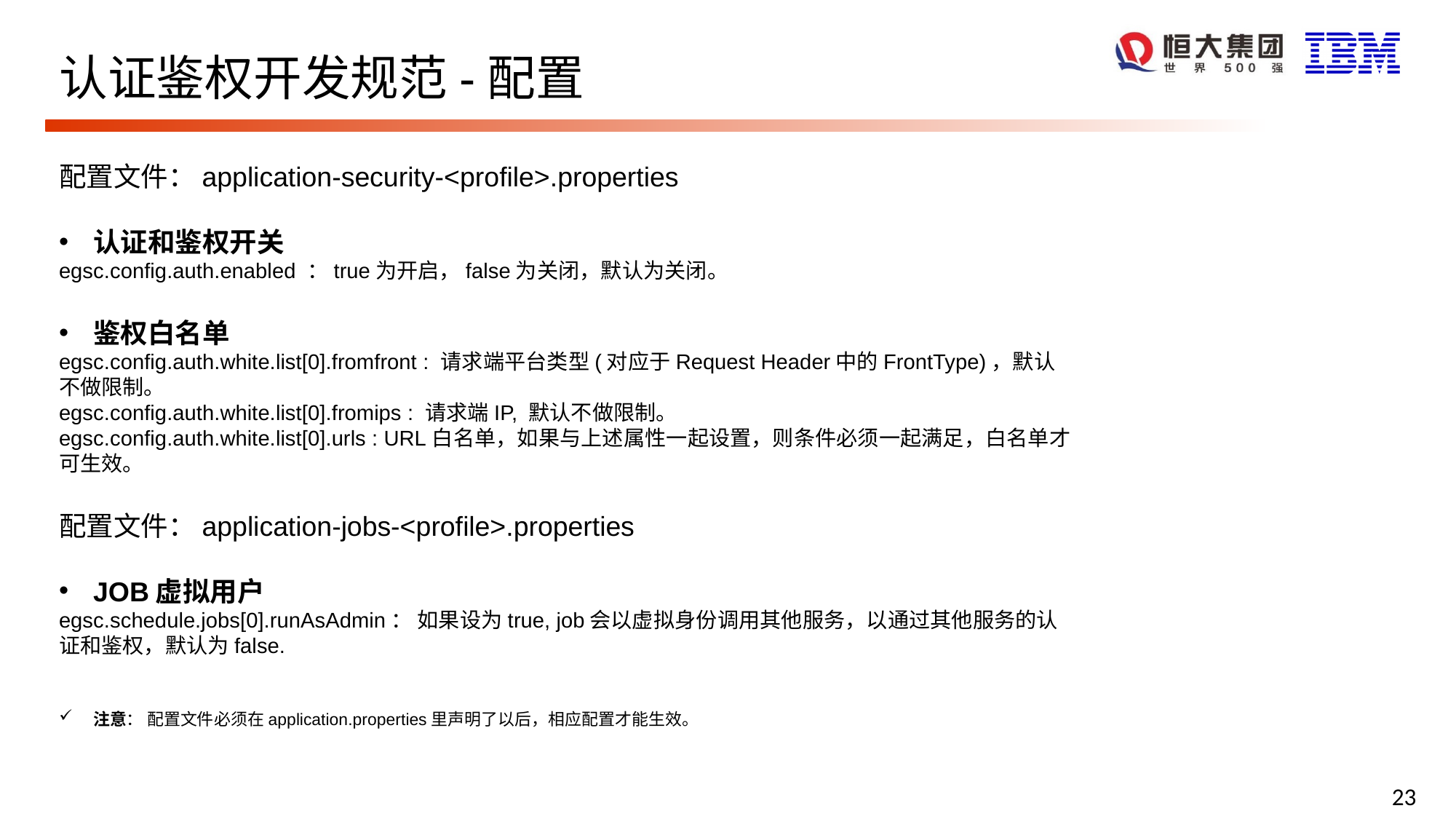

# 认证鉴权开发规范-配置
配置文件：application-security-<profile>.properties

认证和鉴权开关
egsc.config.auth.enabled ：true为开启，false为关闭，默认为关闭。

鉴权白名单
egsc.config.auth.white.list[0].fromfront : 请求端平台类型(对应于Request Header中的FrontType)，默认不做限制。
egsc.config.auth.white.list[0].fromips : 请求端IP, 默认不做限制。
egsc.config.auth.white.list[0].urls : URL白名单，如果与上述属性一起设置，则条件必须一起满足，白名单才可生效。

配置文件：application-jobs-<profile>.properties

JOB虚拟用户
egsc.schedule.jobs[0].runAsAdmin： 如果设为true, job会以虚拟身份调用其他服务，以通过其他服务的认证和鉴权，默认为false.

注意： 配置文件必须在application.properties里声明了以后，相应配置才能生效。